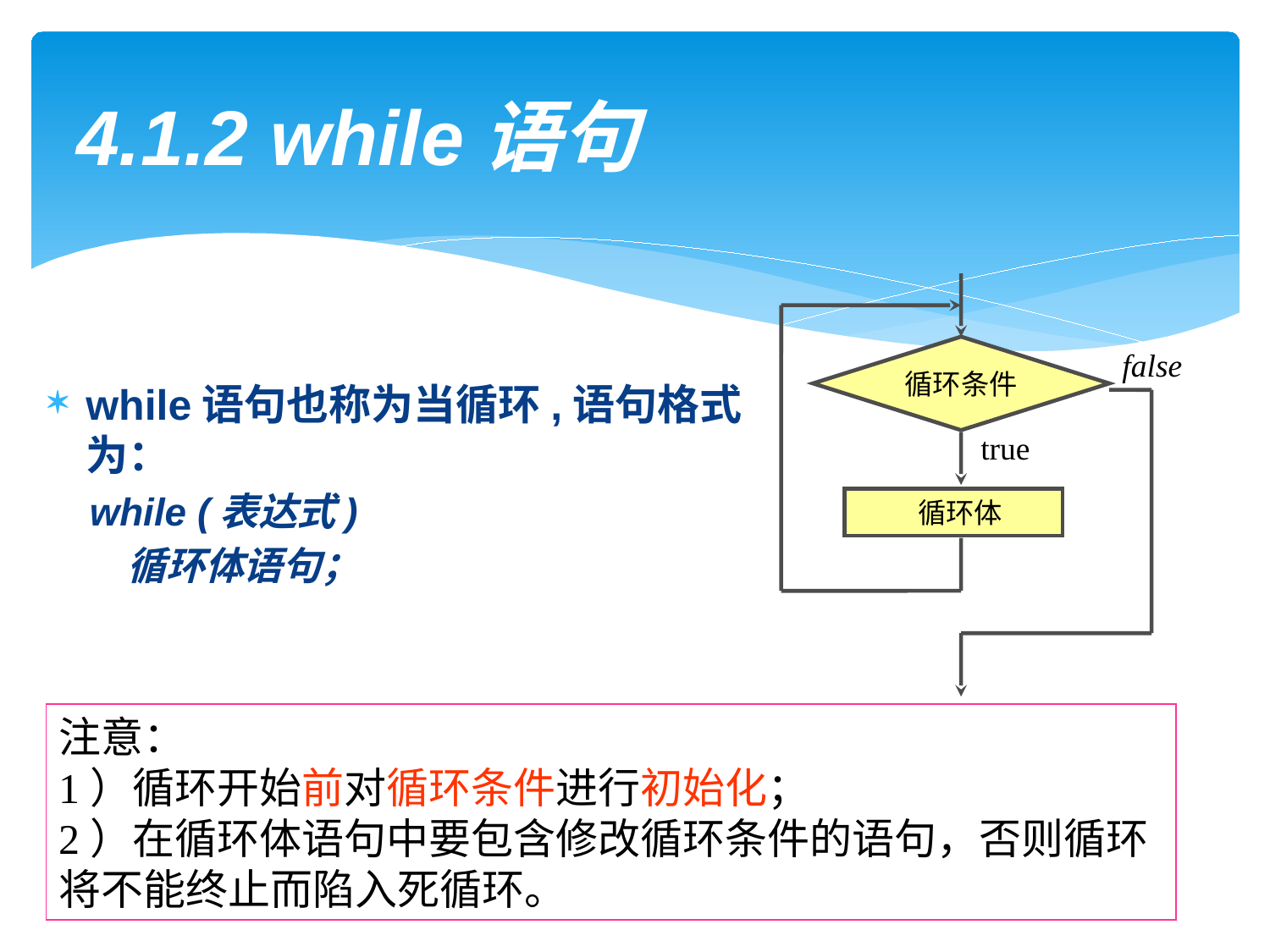

# 4.1.2 while语句

循环条件

  循环体

false
true
while语句也称为当循环,语句格式为：
while (表达式)
	循环体语句；

注意：
1）循环开始前对循环条件进行初始化；
2）在循环体语句中要包含修改循环条件的语句，否则循环将不能终止而陷入死循环。